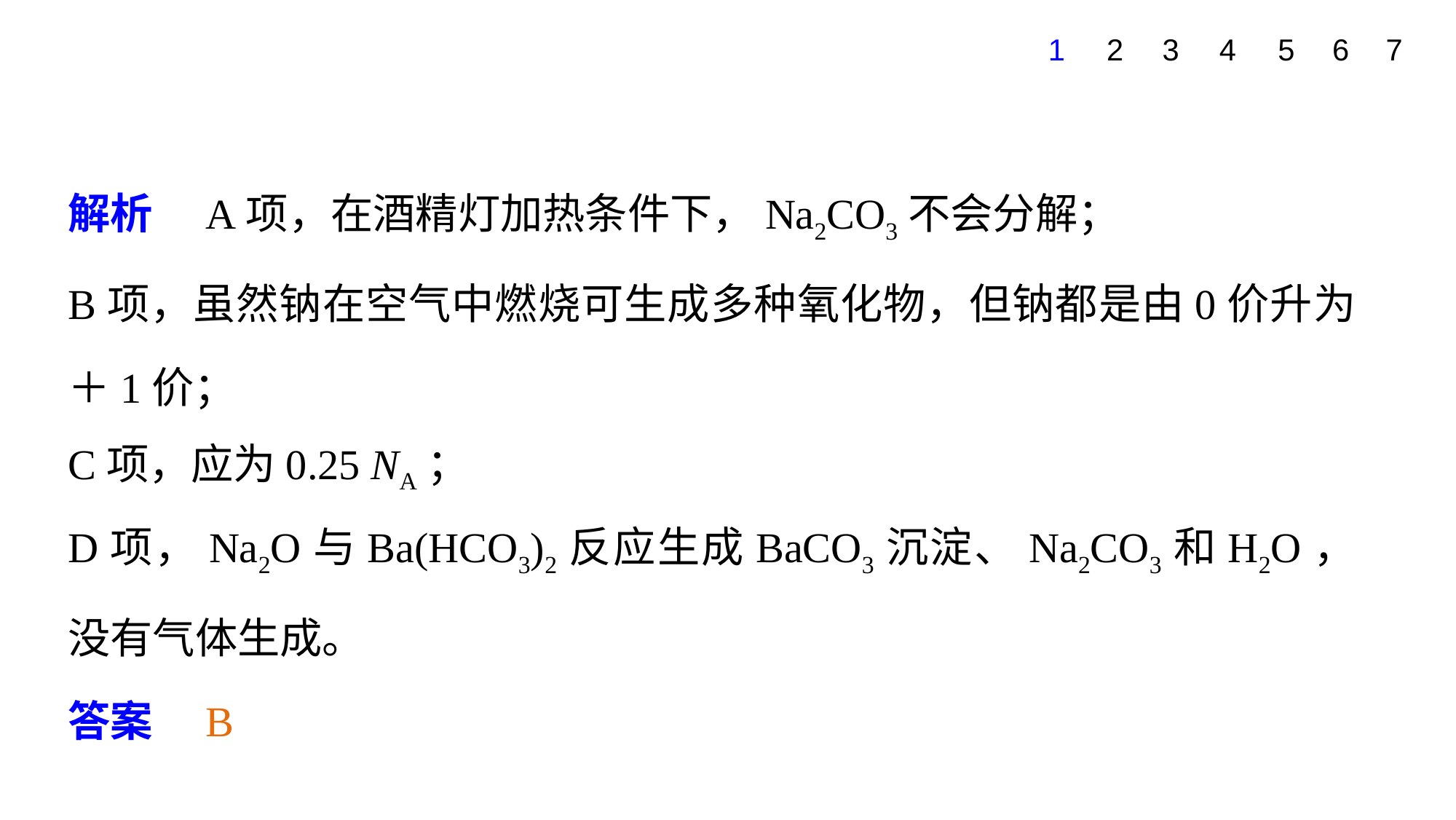

1
2
3
4
5
6
7
解析　A项，在酒精灯加热条件下，Na2CO3不会分解；
B项，虽然钠在空气中燃烧可生成多种氧化物，但钠都是由0价升为＋1价；
C项，应为0.25 NA；
D项，Na2O与Ba(HCO3)2反应生成BaCO3沉淀、Na2CO3和H2O，没有气体生成。
答案　B